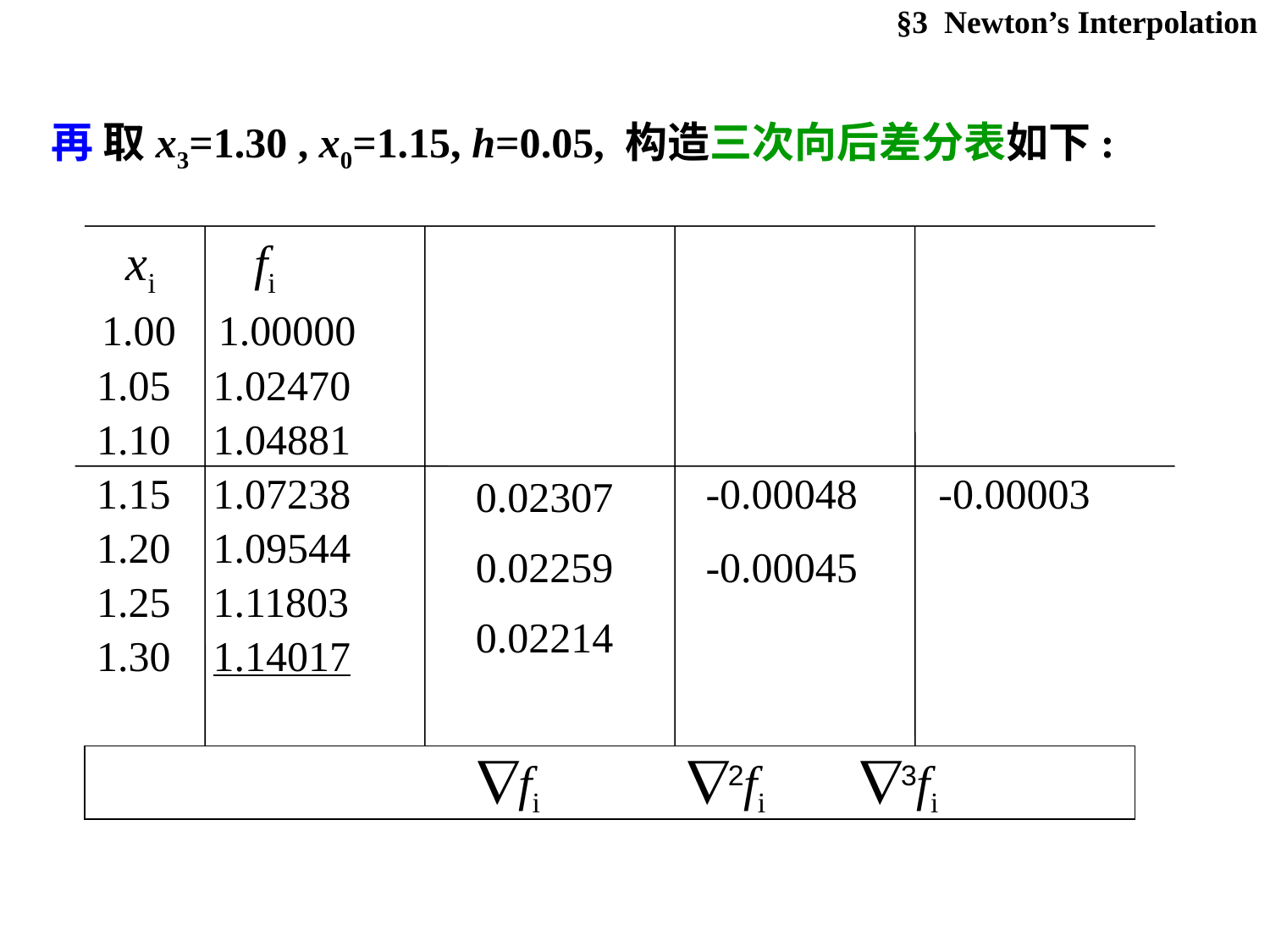

§3  Newton’s Interpolation
再 取x3=1.30 , x0=1.15, h=0.05, 构造三次向后差分表如下:
　xi        fi
   1.00    1.00000
   1.05    1.02470
   1.10    1.04881
   1.15    1.07238
   1.20    1.09544
   1.25    1.11803
   1.30    1.14017

-0.00048
-0.00003
0.02307
0.02259
-0.00045
0.02214
                               ∇fi            ∇2fi       ∇3fi